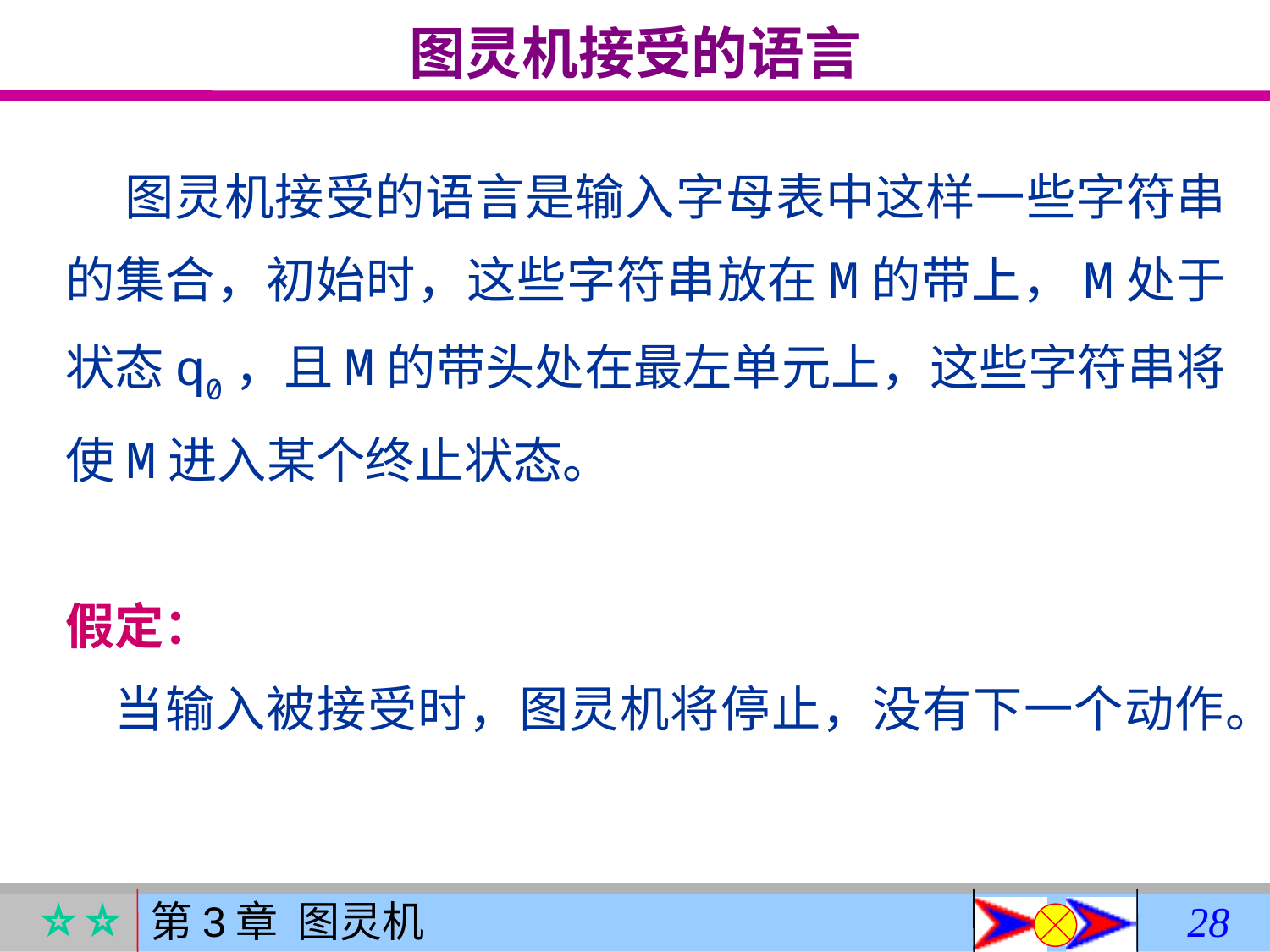

图灵机接受的语言
    图灵机接受的语言是输入字母表中这样一些字符串的集合，初始时，这些字符串放在M的带上，M处于状态q0，且M的带头处在最左单元上，这些字符串将使M进入某个终止状态。

假定：
   当输入被接受时，图灵机将停止，没有下一个动作。